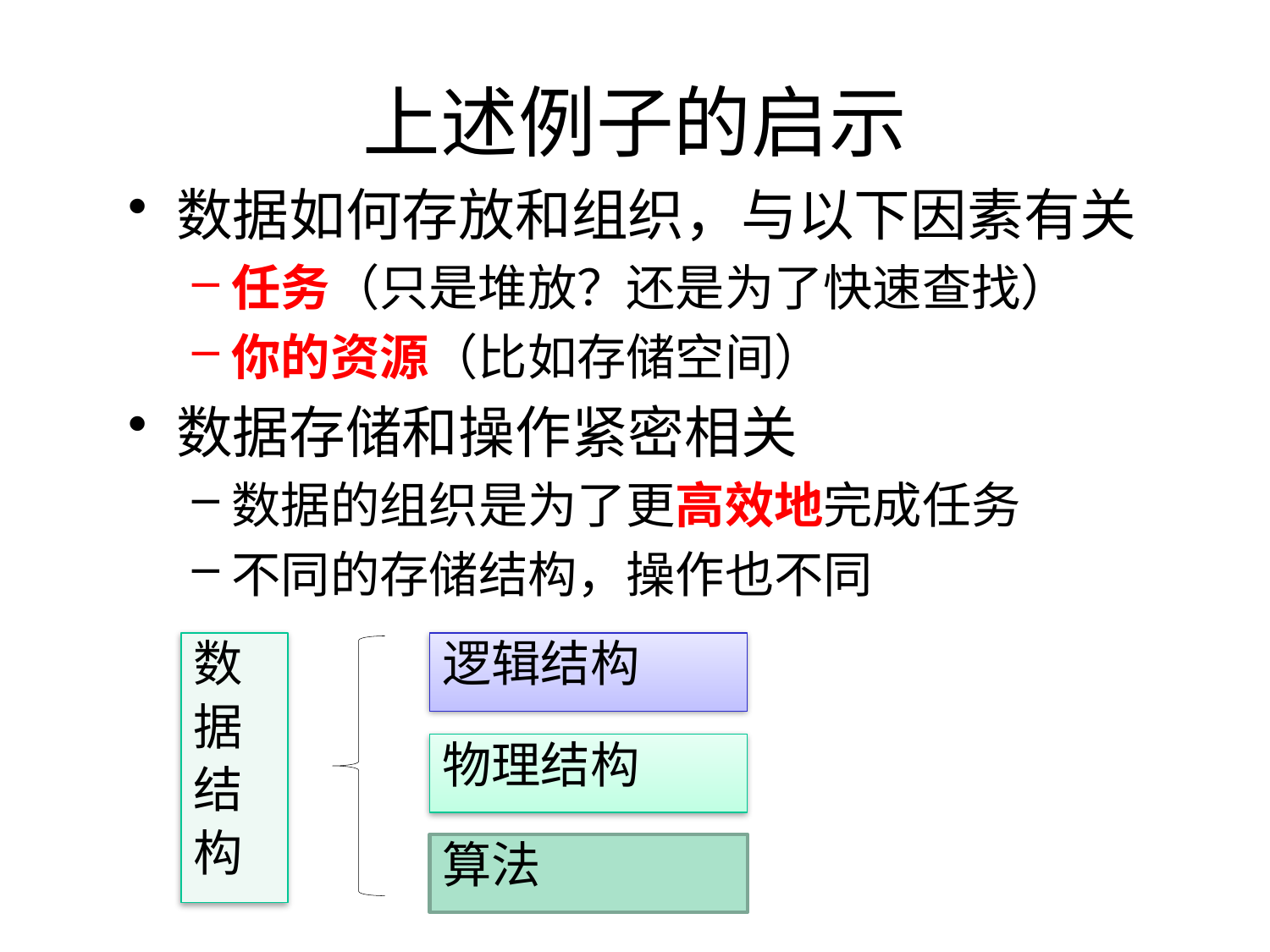

# 上述例子的启示
数据如何存放和组织，与以下因素有关
任务（只是堆放？还是为了快速查找）
你的资源（比如存储空间）
数据存储和操作紧密相关
数据的组织是为了更高效地完成任务
不同的存储结构，操作也不同

数
据
结
构
逻辑结构

物理结构
算法